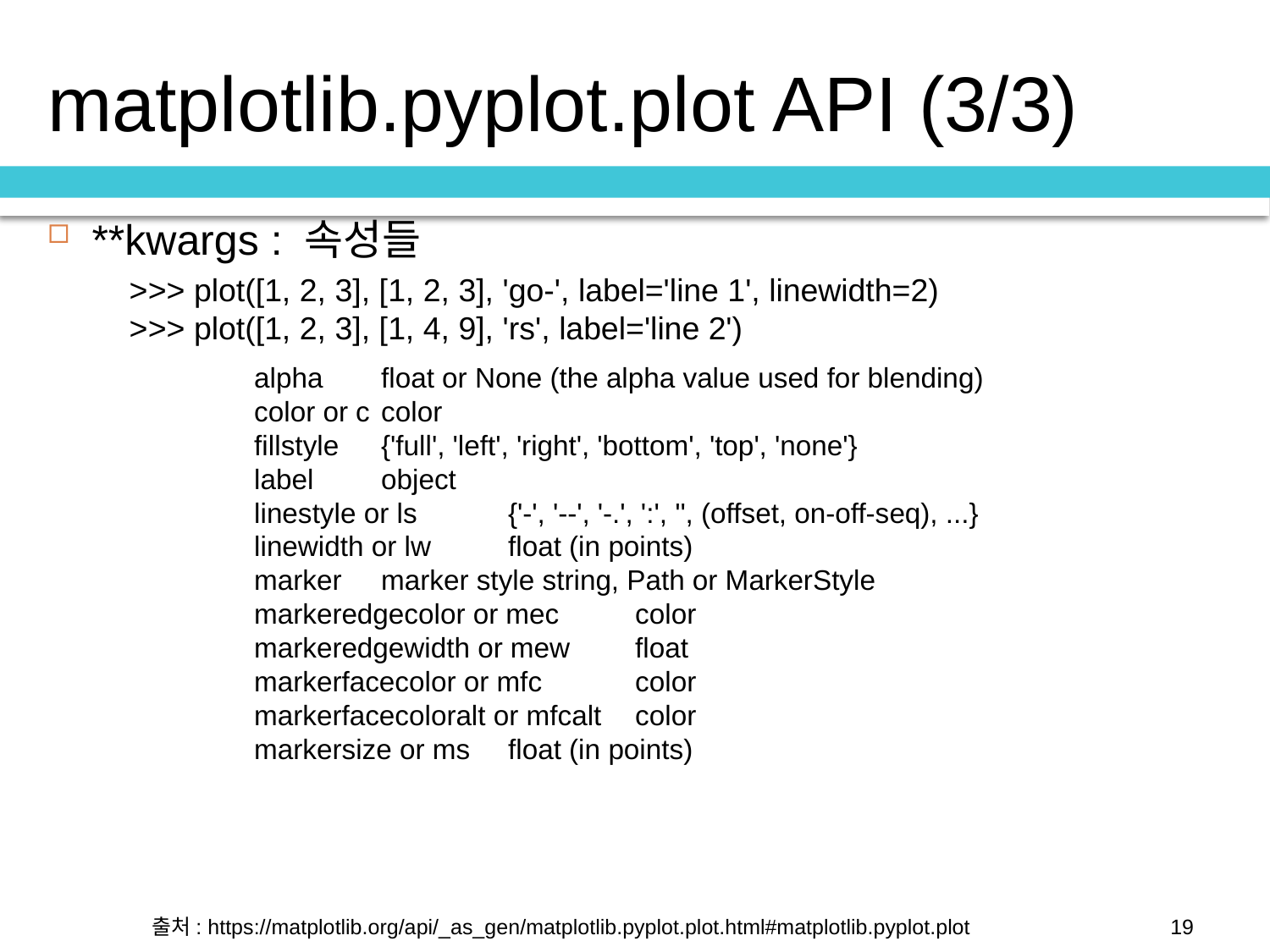

# matplotlib.pyplot.plot API (3/3)
**kwargs : 속성들

>>> plot([1, 2, 3], [1, 2, 3], 'go-', label='line 1', linewidth=2)
>>> plot([1, 2, 3], [1, 4, 9], 'rs', label='line 2')
alpha	float or None (the alpha value used for blending)
color or c	color
fillstyle	{'full', 'left', 'right', 'bottom', 'top', 'none'}
label	object
linestyle or ls	{'-', '--', '-.', ':', '', (offset, on-off-seq), ...}
linewidth or lw	float (in points)
marker	marker style string, Path or MarkerStyle
markeredgecolor or mec	color
markeredgewidth or mew	float
markerfacecolor or mfc	color
markerfacecoloralt or mfcalt	color
markersize or ms	float (in points)
19
출처: https://matplotlib.org/api/_as_gen/matplotlib.pyplot.plot.html#matplotlib.pyplot.plot